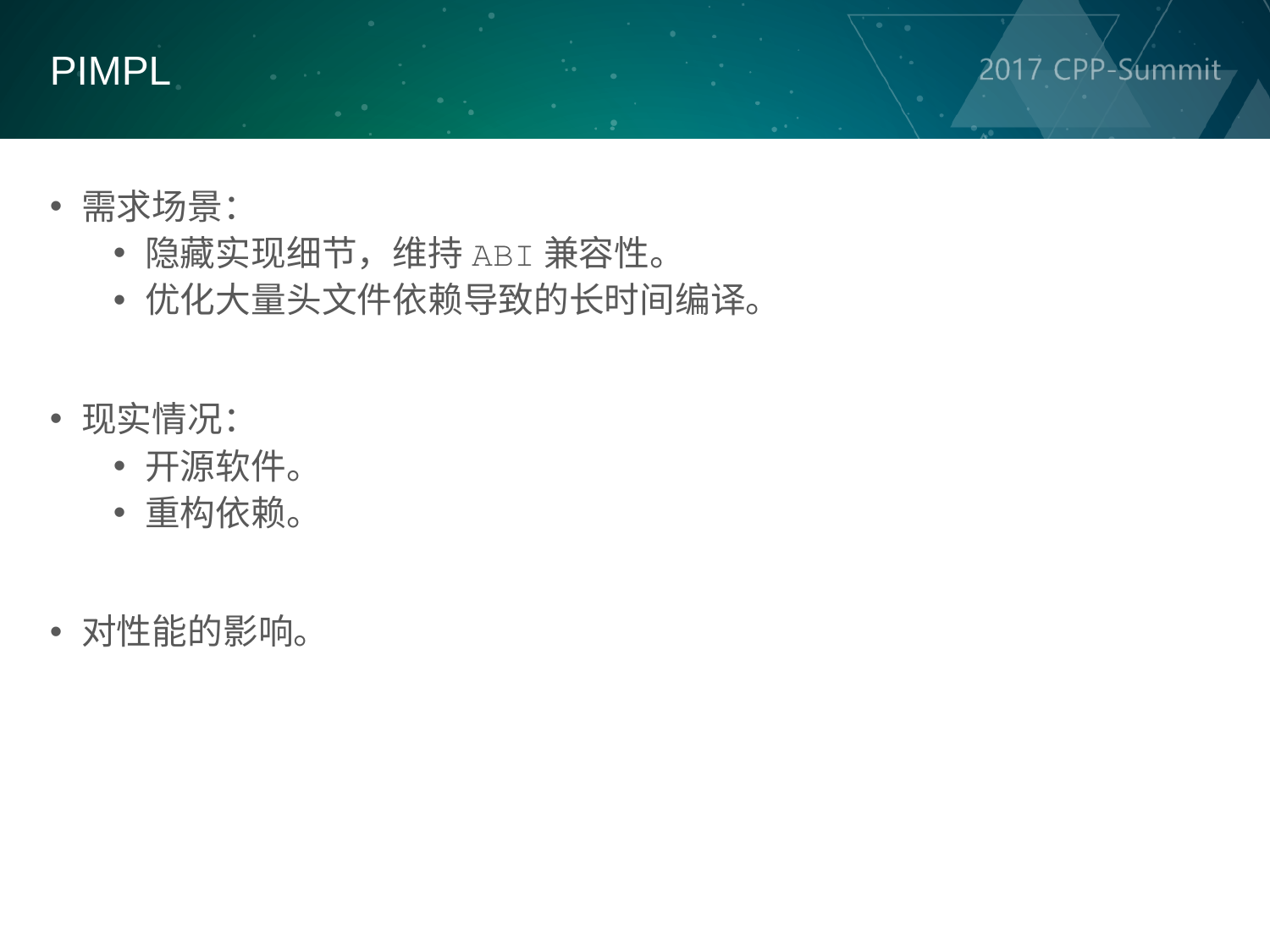

PIMPL
需求场景：
隐藏实现细节，维持ABI兼容性。
优化大量头文件依赖导致的长时间编译。

现实情况：
开源软件。
重构依赖。

对性能的影响。